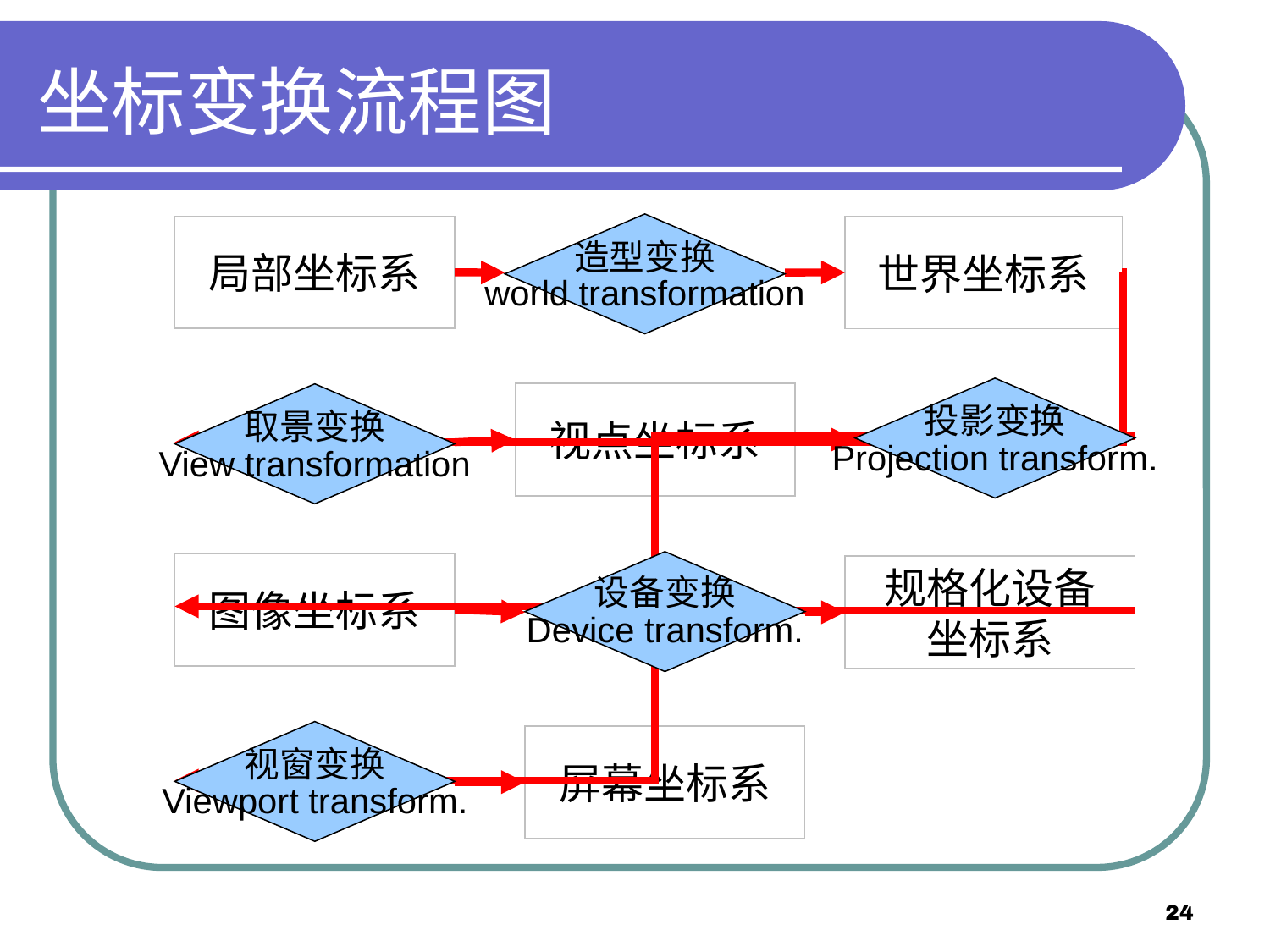

# 坐标变换流程图
造型变换
world transformation
局部坐标系
世界坐标系
投影变换
Projection transform.
视点坐标系
取景变换
View transformation
设备变换
Device transform.
图像坐标系
规格化设备
坐标系
视窗变换
Viewport transform.
屏幕坐标系
24